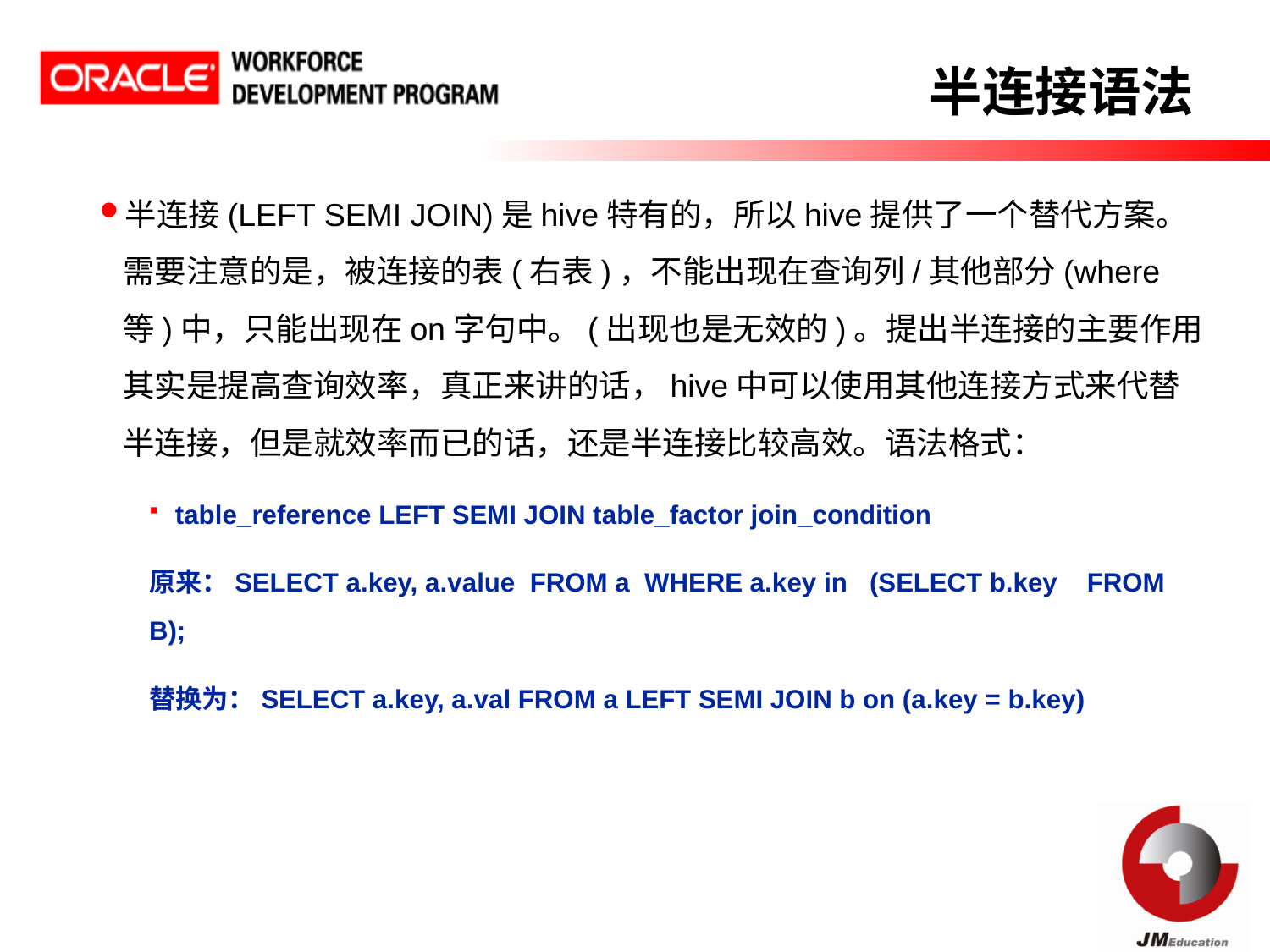

半连接语法
半连接(LEFT SEMI JOIN)是hive特有的，所以hive提供了一个替代方案。需要注意的是，被连接的表(右表)，不能出现在查询列/其他部分(where等)中，只能出现在on字句中。(出现也是无效的)。提出半连接的主要作用其实是提高查询效率，真正来讲的话，hive中可以使用其他连接方式来代替半连接，但是就效率而已的话，还是半连接比较高效。语法格式：
table_reference LEFT SEMI JOIN table_factor join_condition
原来：SELECT a.key, a.value  FROM a  WHERE a.key in   (SELECT b.key    FROM B);
替换为：SELECT a.key, a.val FROM a LEFT SEMI JOIN b on (a.key = b.key)